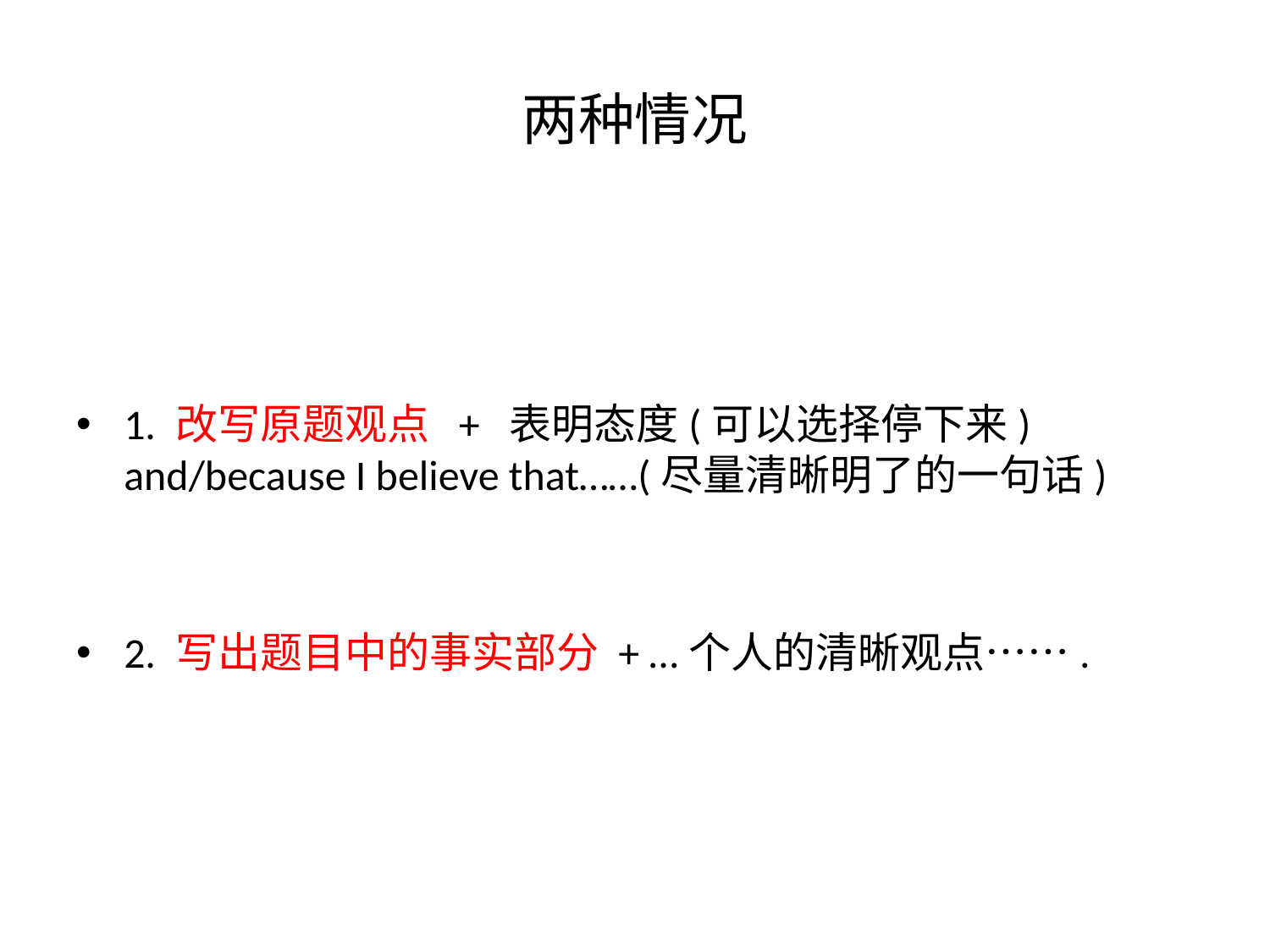

# 两种情况

1. 改写原题观点  +  表明态度(可以选择停下来) and/because I believe that……(尽量清晰明了的一句话)

2. 写出题目中的事实部分 + …个人的清晰观点…….